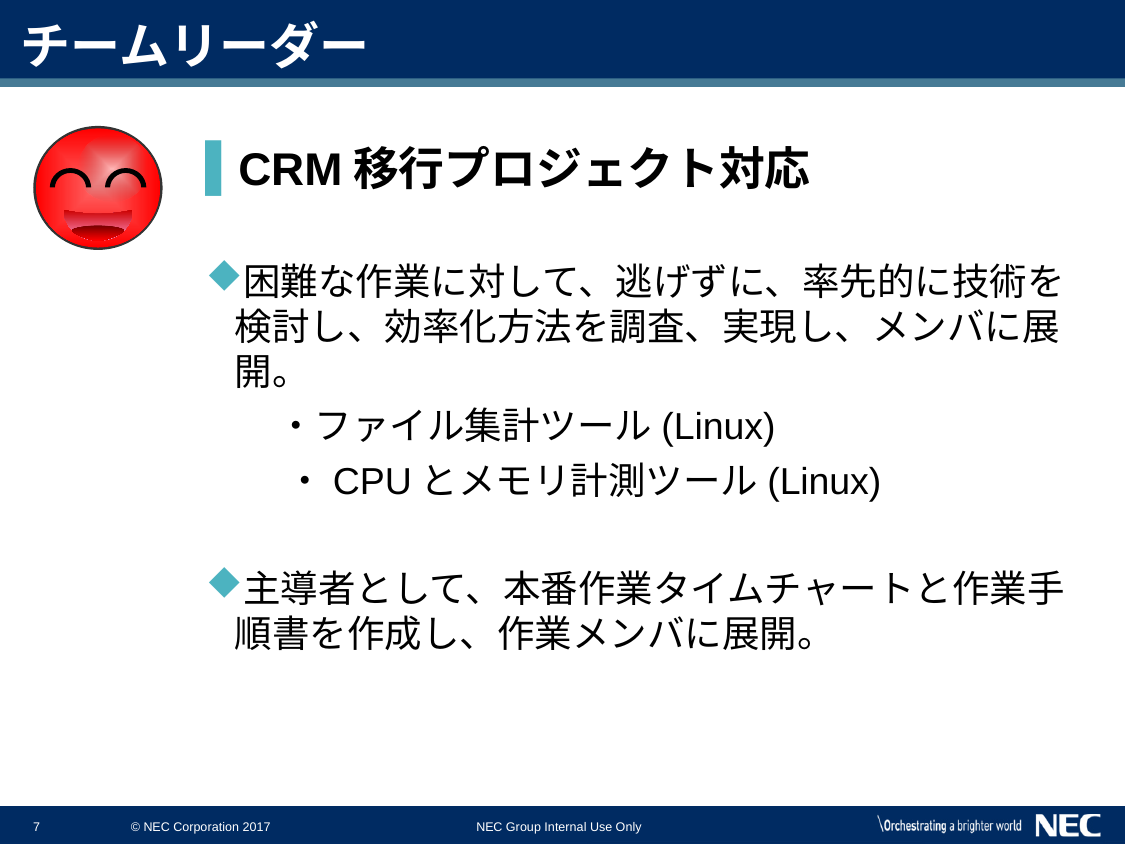

# チームリーダー

CRM移行プロジェクト対応

困難な作業に対して、逃げずに、率先的に技術を検討し、効率化方法を調査、実現し、メンバに展開。
　    ・ファイル集計ツール(Linux)
    　・CPUとメモリ計測ツール(Linux)

主導者として、本番作業タイムチャートと作業手順書を作成し、作業メンバに展開。